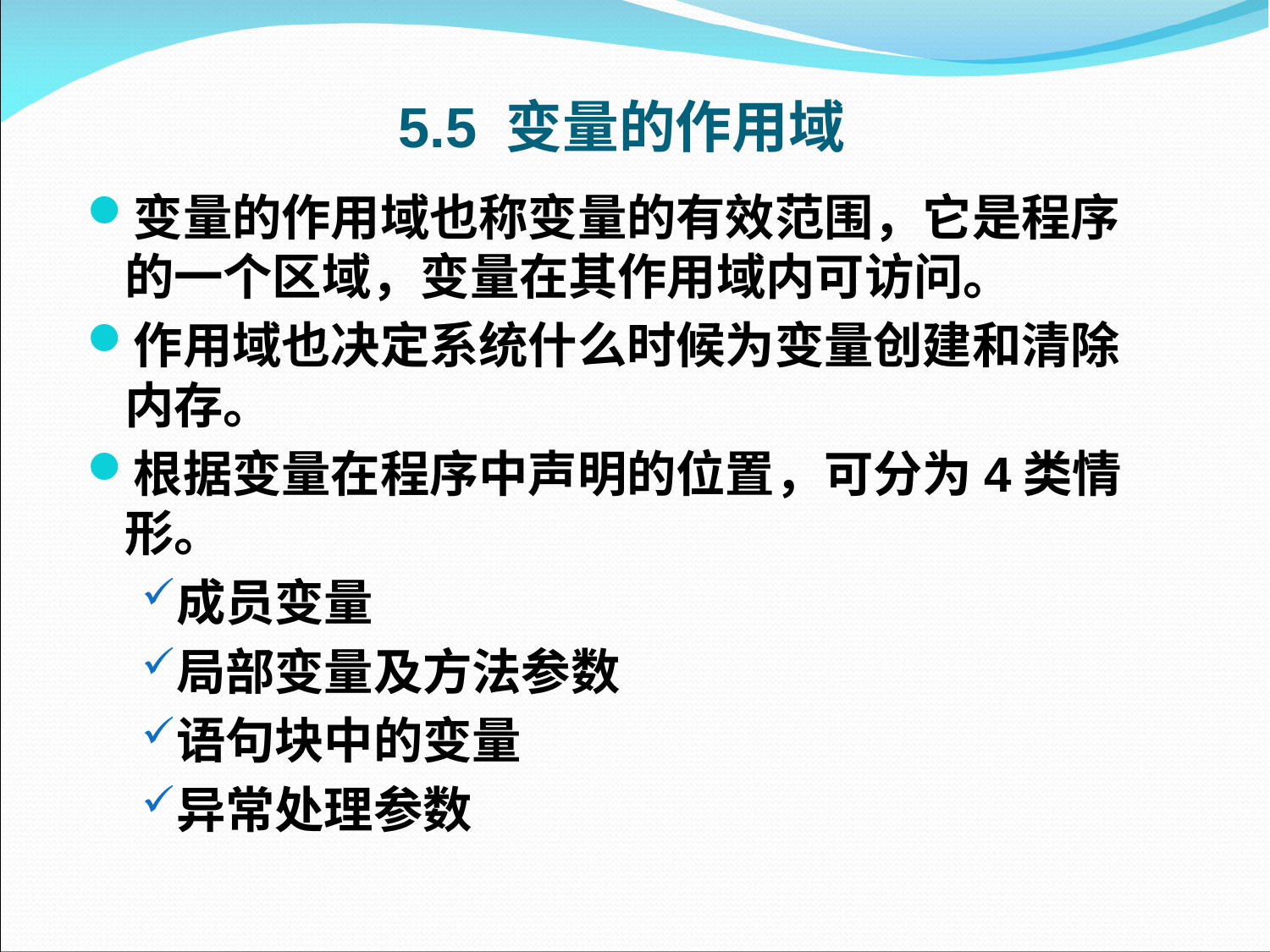

# 5.5 变量的作用域
变量的作用域也称变量的有效范围，它是程序的一个区域，变量在其作用域内可访问。
作用域也决定系统什么时候为变量创建和清除内存。
根据变量在程序中声明的位置，可分为4类情形。
成员变量
局部变量及方法参数
语句块中的变量
异常处理参数